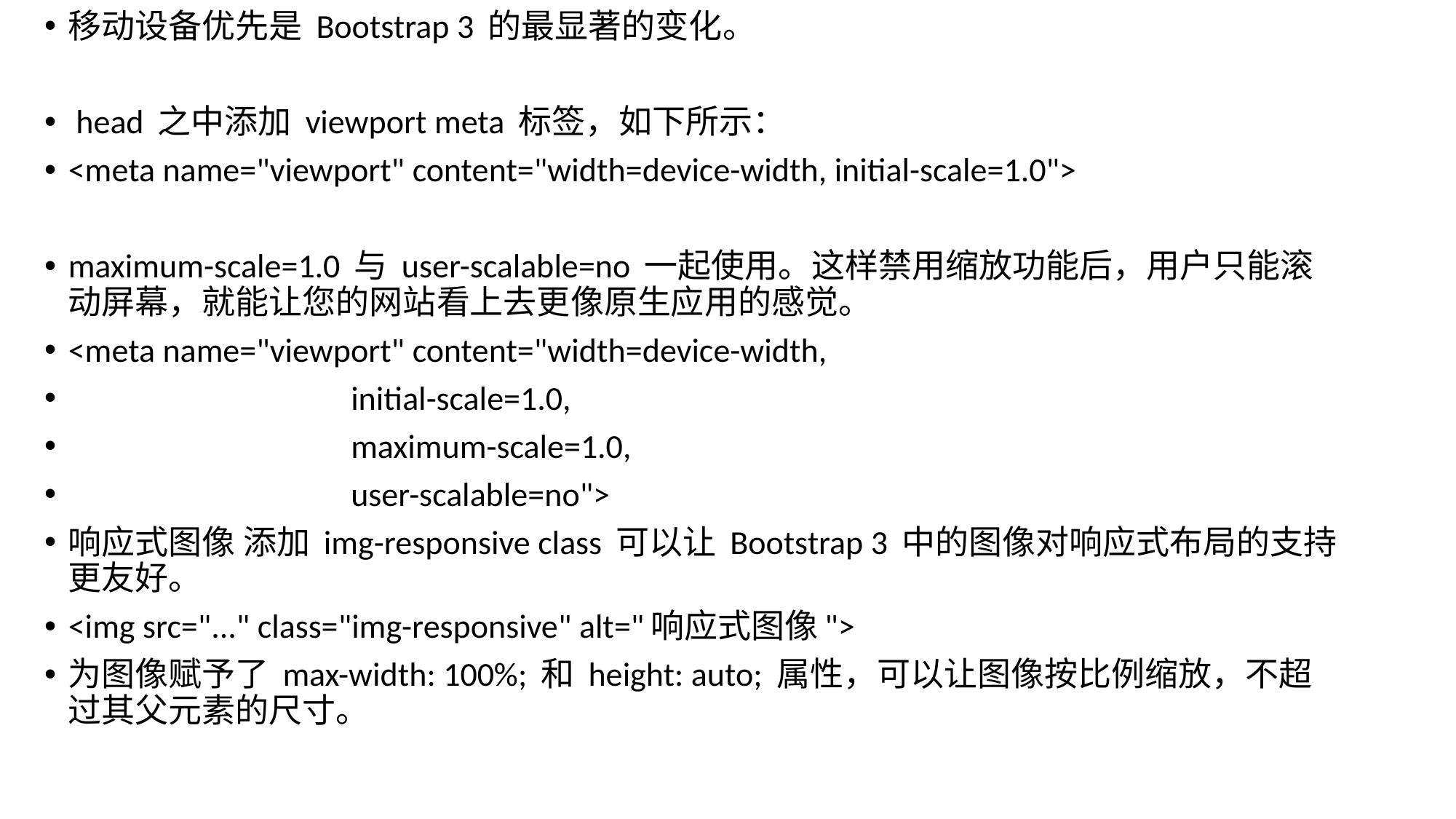

移动设备优先是 Bootstrap 3 的最显著的变化。

 head 之中添加 viewport meta 标签，如下所示：
<meta name="viewport" content="width=device-width, initial-scale=1.0">

maximum-scale=1.0 与 user-scalable=no 一起使用。这样禁用缩放功能后，用户只能滚动屏幕，就能让您的网站看上去更像原生应用的感觉。
<meta name="viewport" content="width=device-width,
                                     initial-scale=1.0,
                                     maximum-scale=1.0,
                                     user-scalable=no">
响应式图像 添加 img-responsive class 可以让 Bootstrap 3 中的图像对响应式布局的支持更友好。
<img src="..." class="img-responsive" alt="响应式图像">
为图像赋予了 max-width: 100%; 和 height: auto; 属性，可以让图像按比例缩放，不超过其父元素的尺寸。